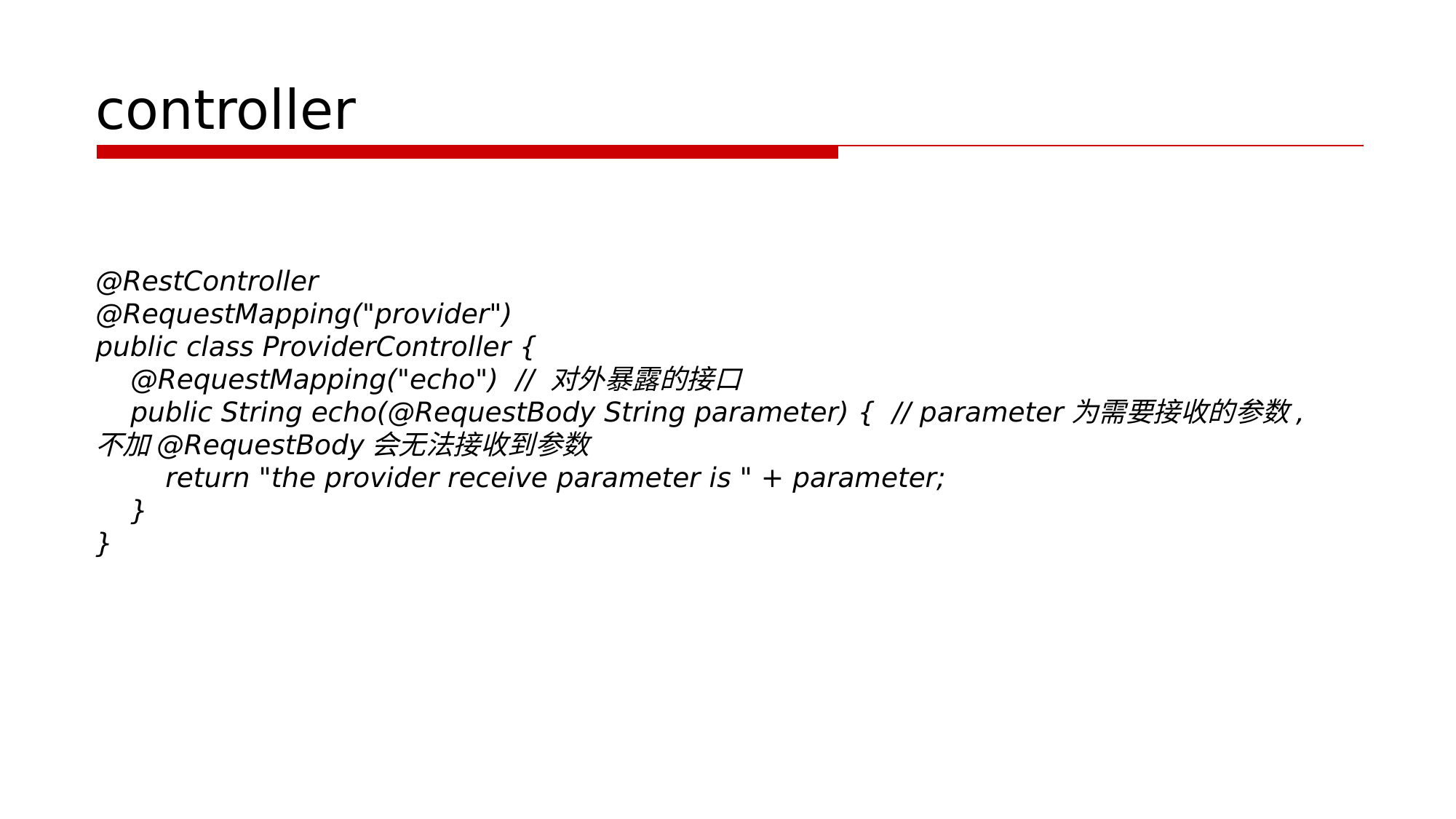

# controller

@RestController
@RequestMapping("provider")
public class ProviderController {
    @RequestMapping("echo")  // 对外暴露的接口
    public String echo(@RequestBody String parameter) {  // parameter为需要接收的参数,不加@RequestBody会无法接收到参数
        return "the provider receive parameter is " + parameter;
    }
}